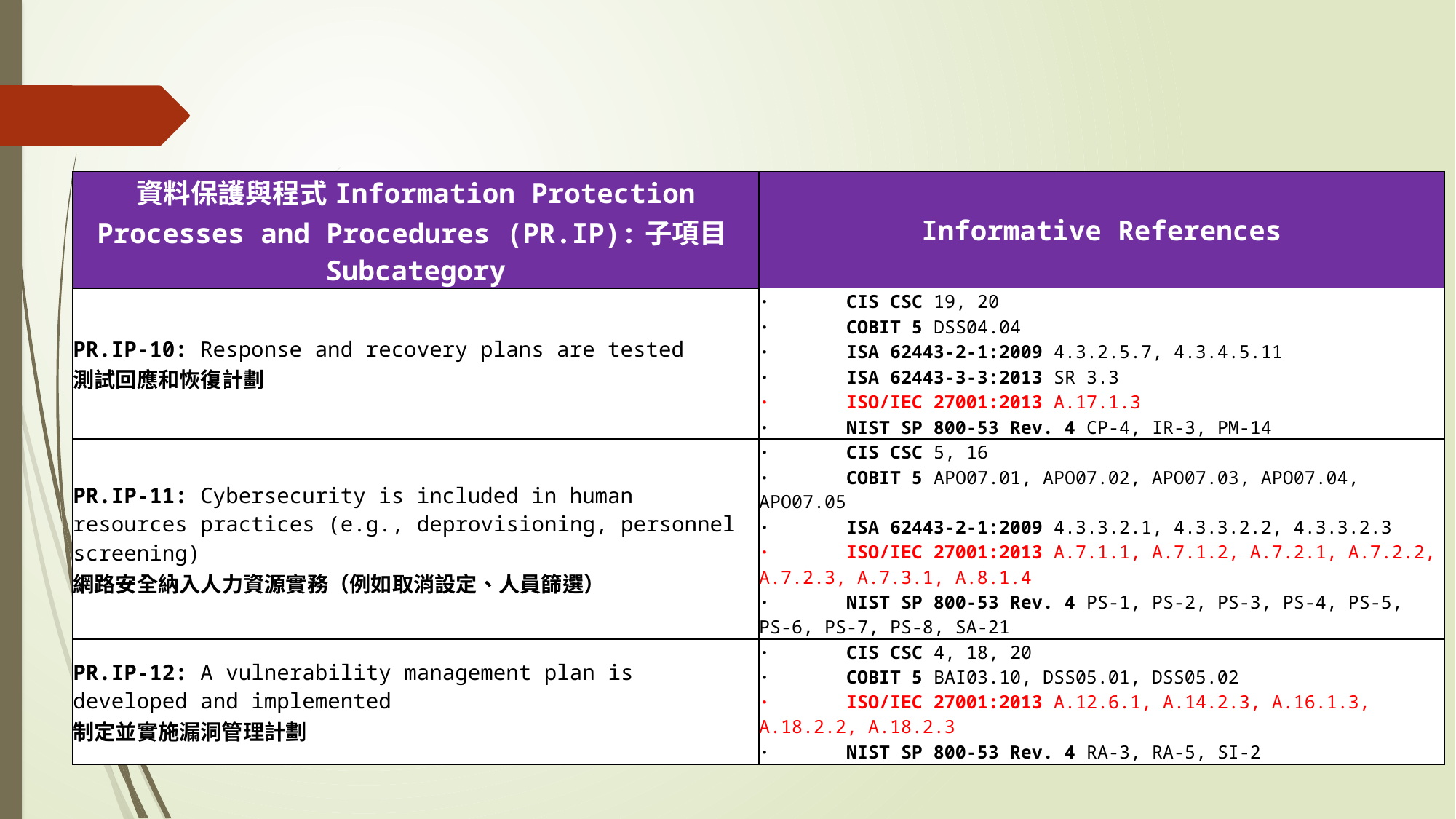

| 資料保護與程式Information Protection Processes and Procedures (PR.IP):子項目Subcategory | Informative References |
| --- | --- |
| PR.IP-10: Response and recovery plans are tested 測試回應和恢復計劃 | ·       CIS CSC 19, 20 |
|  | ·       COBIT 5 DSS04.04 |
|  | ·       ISA 62443-2-1:2009 4.3.2.5.7, 4.3.4.5.11 |
|  | ·       ISA 62443-3-3:2013 SR 3.3 |
|  | ·       ISO/IEC 27001:2013 A.17.1.3 |
|  | ·       NIST SP 800-53 Rev. 4 CP-4, IR-3, PM-14 |
| PR.IP-11: Cybersecurity is included in human resources practices (e.g., deprovisioning, personnel screening) 網路安全納入人力資源實務（例如取消設定、人員篩選） | ·       CIS CSC 5, 16 |
|  | ·       COBIT 5 APO07.01, APO07.02, APO07.03, APO07.04, APO07.05 |
|  | ·       ISA 62443-2-1:2009 4.3.3.2.1, 4.3.3.2.2, 4.3.3.2.3 |
|  | ·       ISO/IEC 27001:2013 A.7.1.1, A.7.1.2, A.7.2.1, A.7.2.2, A.7.2.3, A.7.3.1, A.8.1.4 |
|  | ·       NIST SP 800-53 Rev. 4 PS-1, PS-2, PS-3, PS-4, PS-5, PS-6, PS-7, PS-8, SA-21 |
| PR.IP-12: A vulnerability management plan is developed and implemented 制定並實施漏洞管理計劃 | ·       CIS CSC 4, 18, 20 |
|  | ·       COBIT 5 BAI03.10, DSS05.01, DSS05.02 |
|  | ·       ISO/IEC 27001:2013 A.12.6.1, A.14.2.3, A.16.1.3, A.18.2.2, A.18.2.3 |
|  | ·       NIST SP 800-53 Rev. 4 RA-3, RA-5, SI-2 |